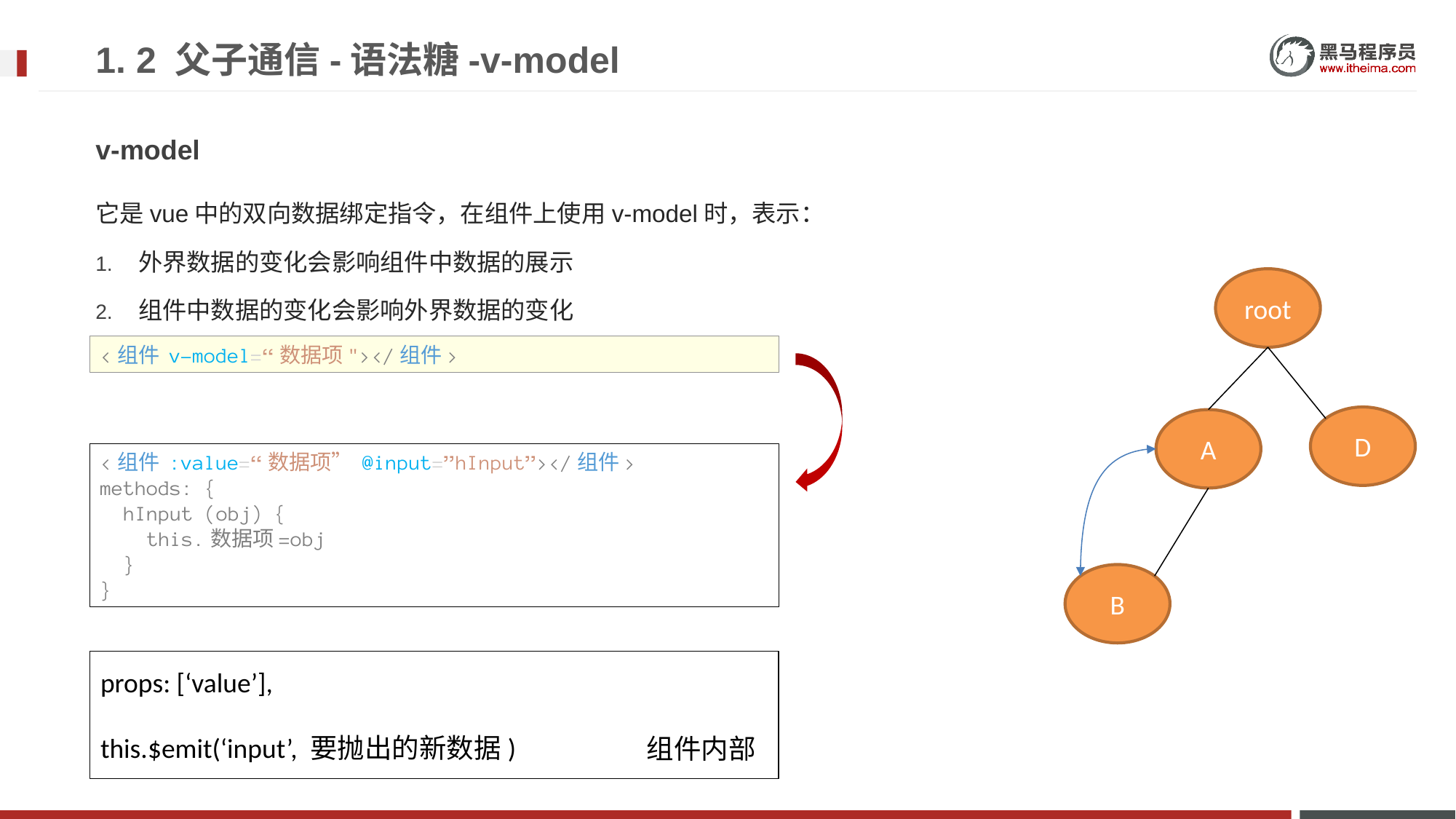

# 1. 2 父子通信-语法糖-v-model
v-model
它是vue中的双向数据绑定指令，在组件上使用v-model时，表示：
外界数据的变化会影响组件中数据的展示
组件中数据的变化会影响外界数据的变化
root
<组件 v-model=“数据项"></组件>

D
A
<组件 :value=“数据项” @input=”hInput”></组件>
methods: {
  hInput (obj) {
    this.数据项=obj
  }
}
B

props: [‘value’],

this.$emit(‘input’, 要抛出的新数据)
组件内部